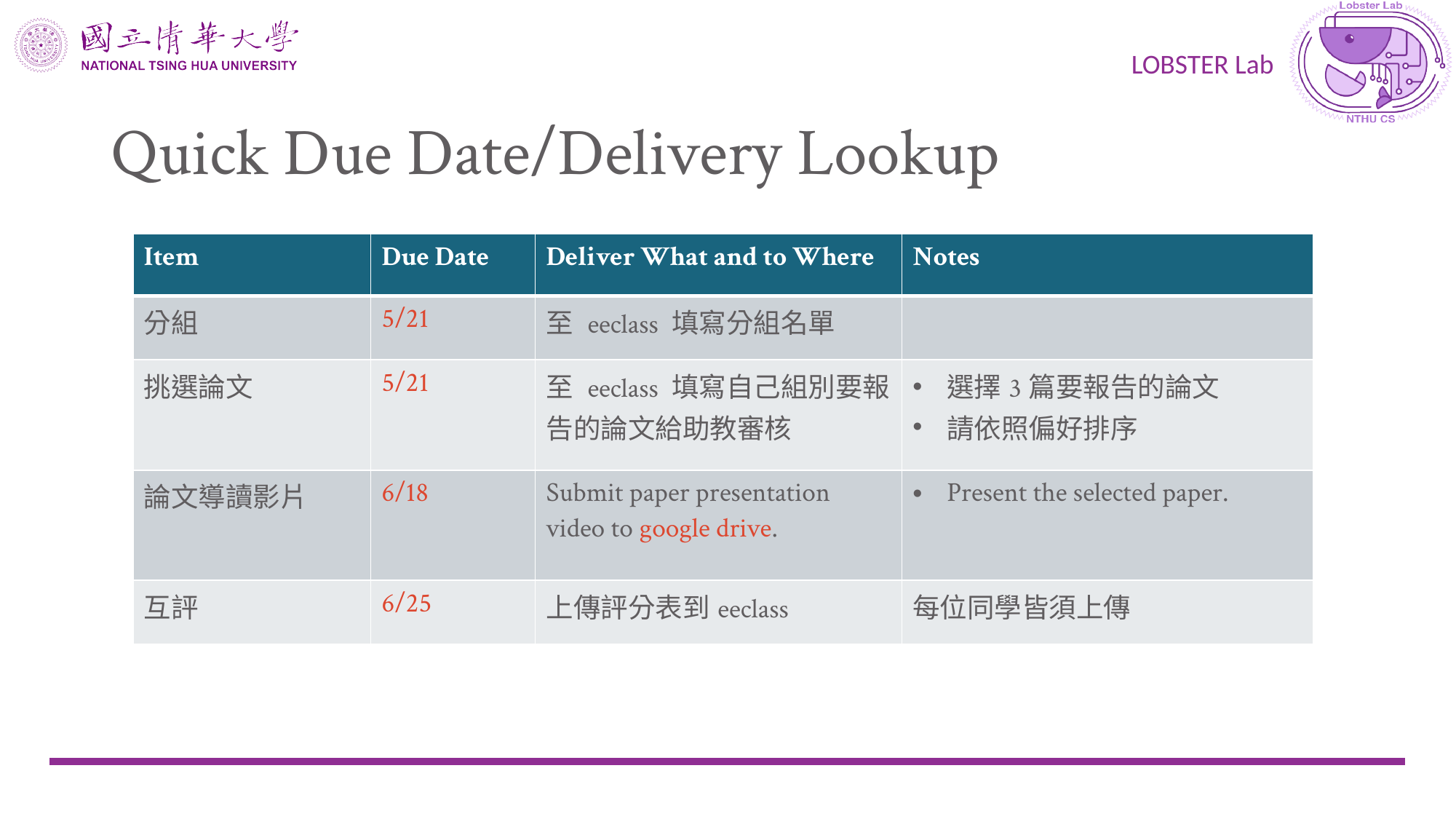

# Quick Due Date/Delivery Lookup
| Item | Due Date | Deliver What and to Where | Notes |
| --- | --- | --- | --- |
| 分組 | 5/21 | 至 eeclass 填寫分組名單 |  |
| 挑選論文 | 5/21 | 至 eeclass 填寫自己組別要報告的論文給助教審核 | 選擇3篇要報告的論文 請依照偏好排序 |
| 論文導讀影片 | 6/18 | Submit paper presentation video to google drive. | Present the selected paper. |
| 互評 | 6/25 | 上傳評分表到eeclass | 每位同學皆須上傳 |